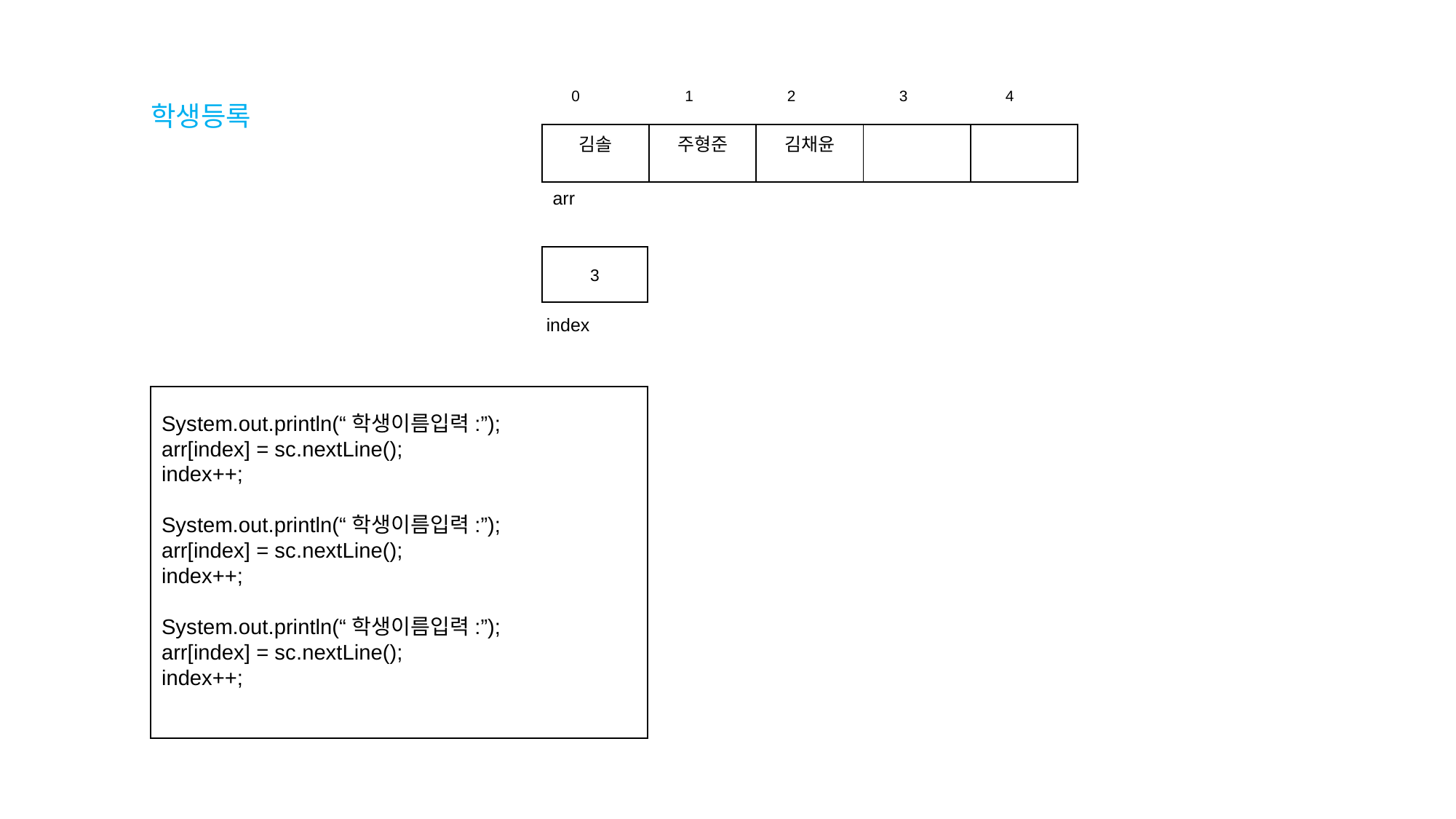

0
1
2
3
4
학생등록
| 김솔 | 주형준 | 김채윤 |  |  |
| --- | --- | --- | --- | --- |
arr
3
index
System.out.println(“학생이름입력:”);
arr[index] = sc.nextLine();
index++;

System.out.println(“학생이름입력:”);
arr[index] = sc.nextLine();
index++;

System.out.println(“학생이름입력:”);
arr[index] = sc.nextLine();
index++;